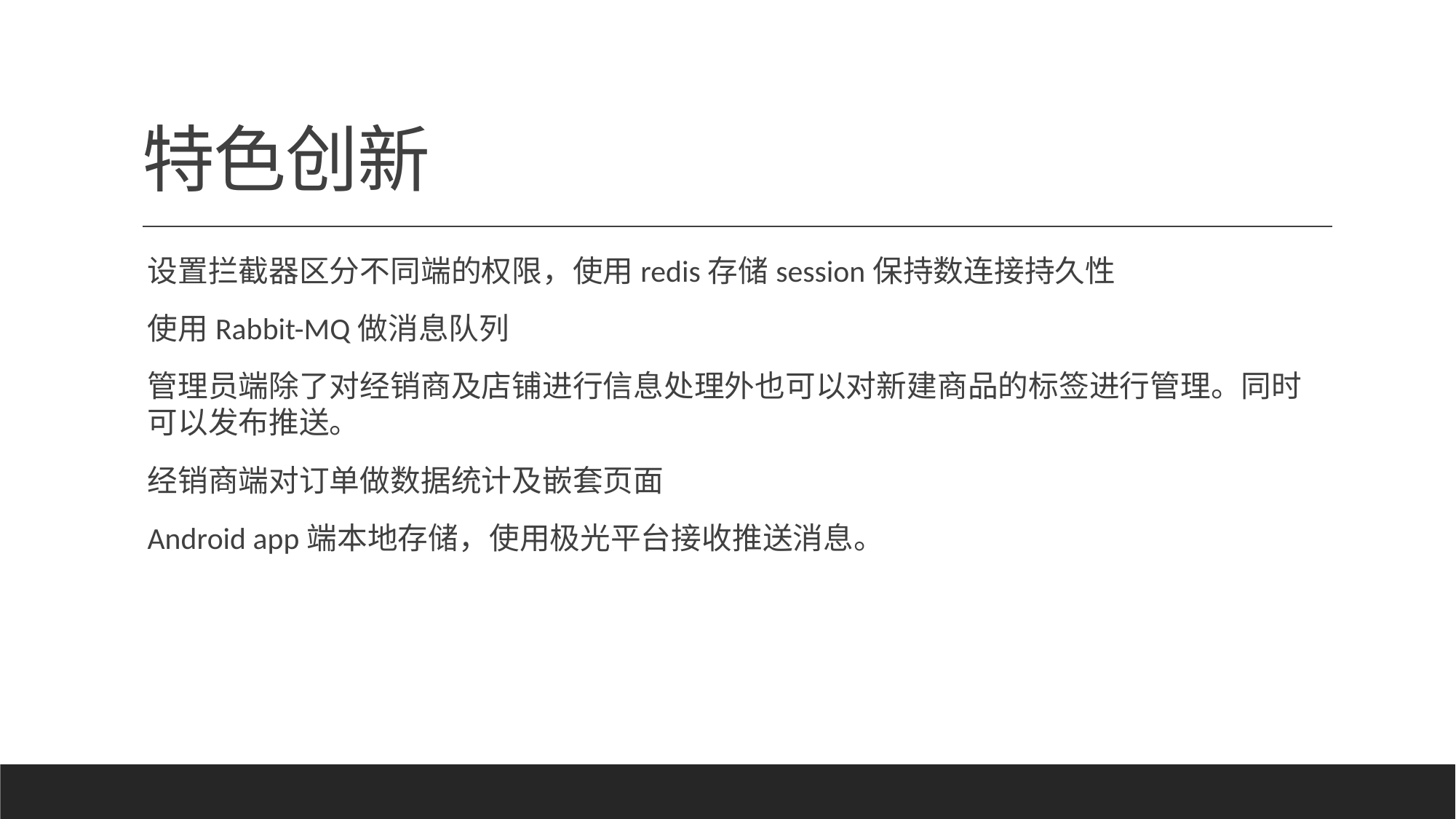

# 特色创新
设置拦截器区分不同端的权限，使用redis存储session保持数连接持久性
使用Rabbit-MQ做消息队列
管理员端除了对经销商及店铺进行信息处理外也可以对新建商品的标签进行管理。同时可以发布推送。
经销商端对订单做数据统计及嵌套页面
Android app端本地存储，使用极光平台接收推送消息。